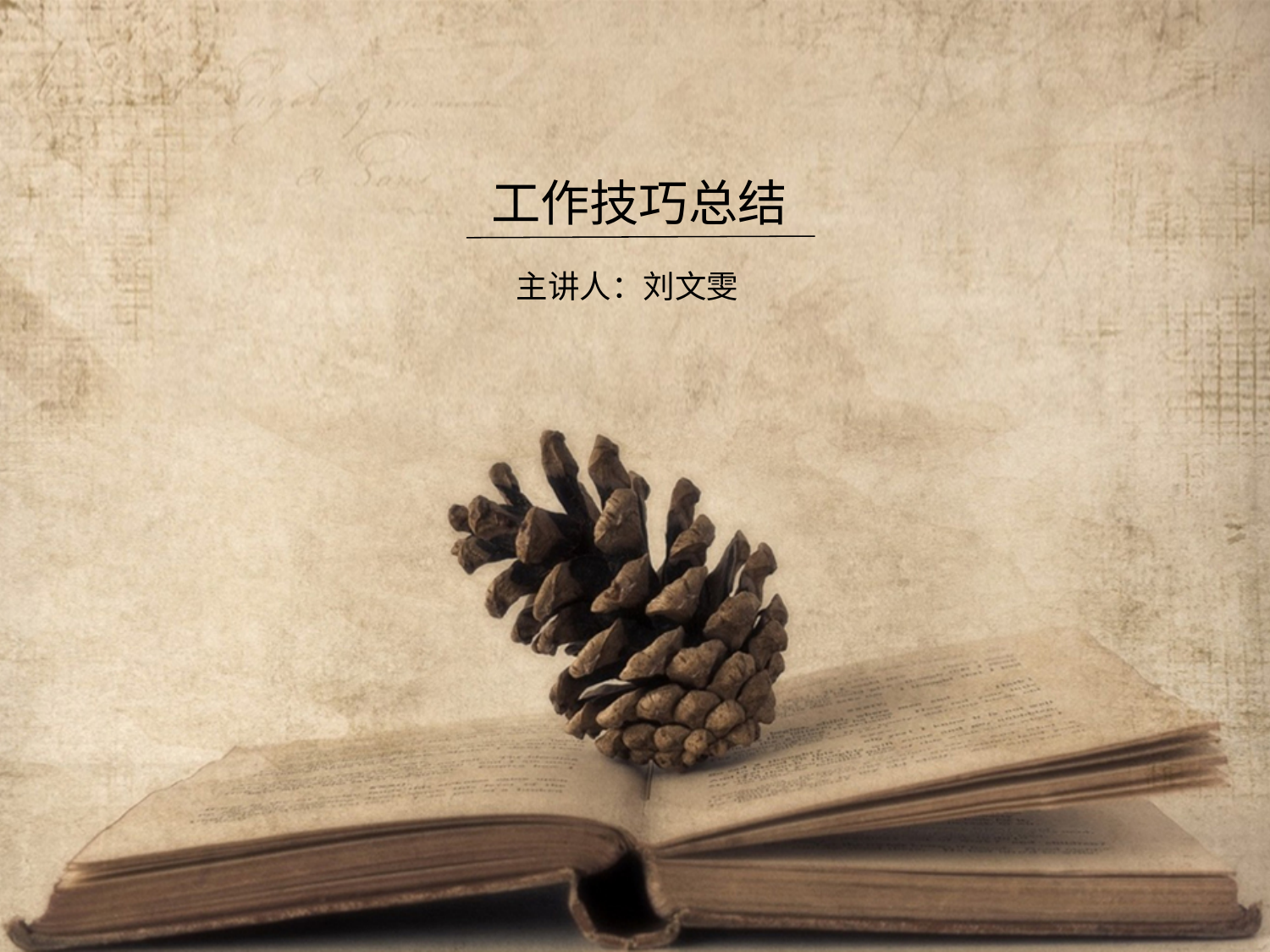

工作技巧总结
主讲人：刘文雯
点击添加文本
点击添加文本
点击添加文本
点击添加文本